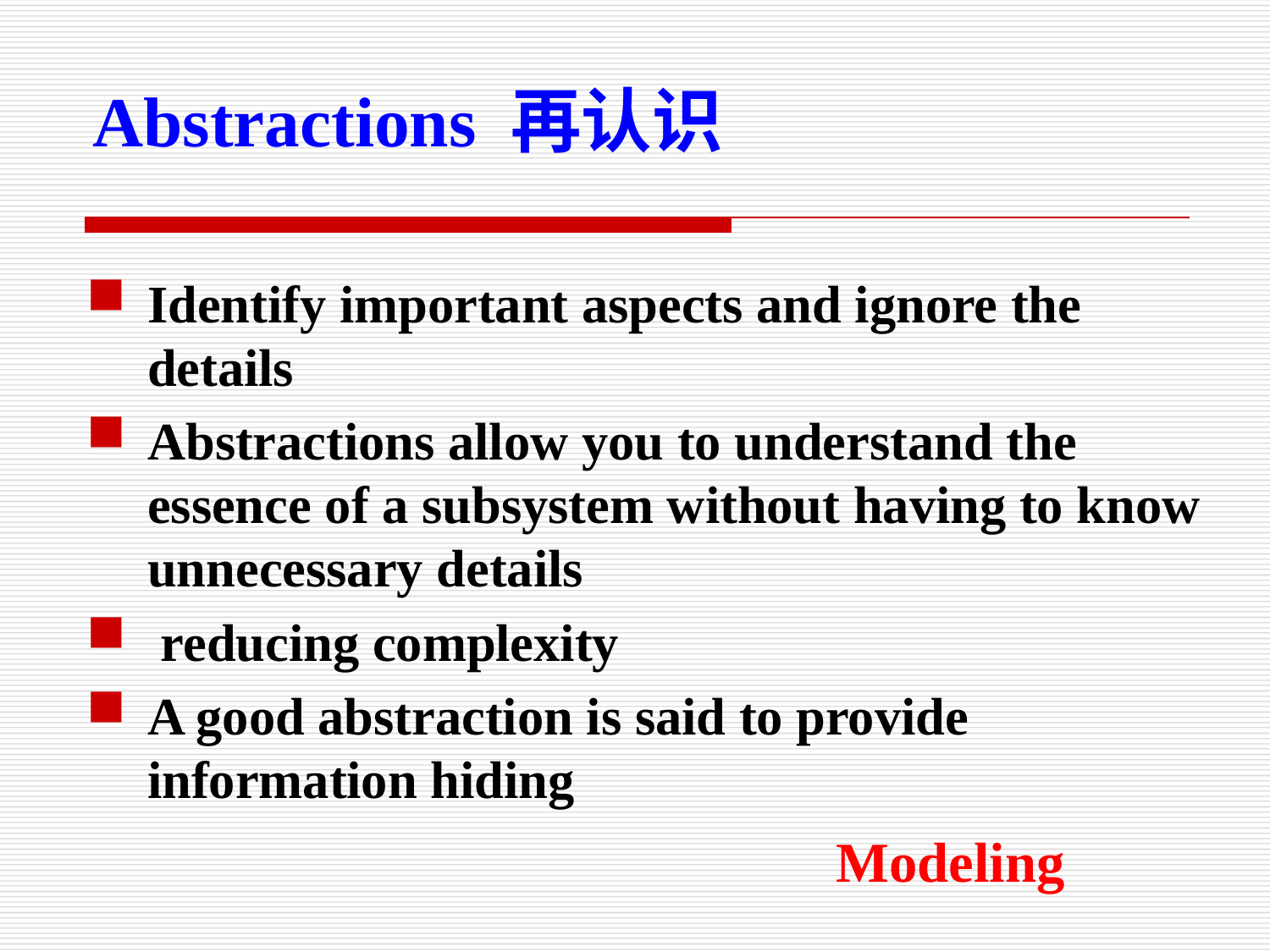

Abstractions 再认识
Identify important aspects and ignore the details
Abstractions allow you to understand the essence of a subsystem without having to know unnecessary details
 reducing complexity
A good abstraction is said to provide information hiding
Modeling